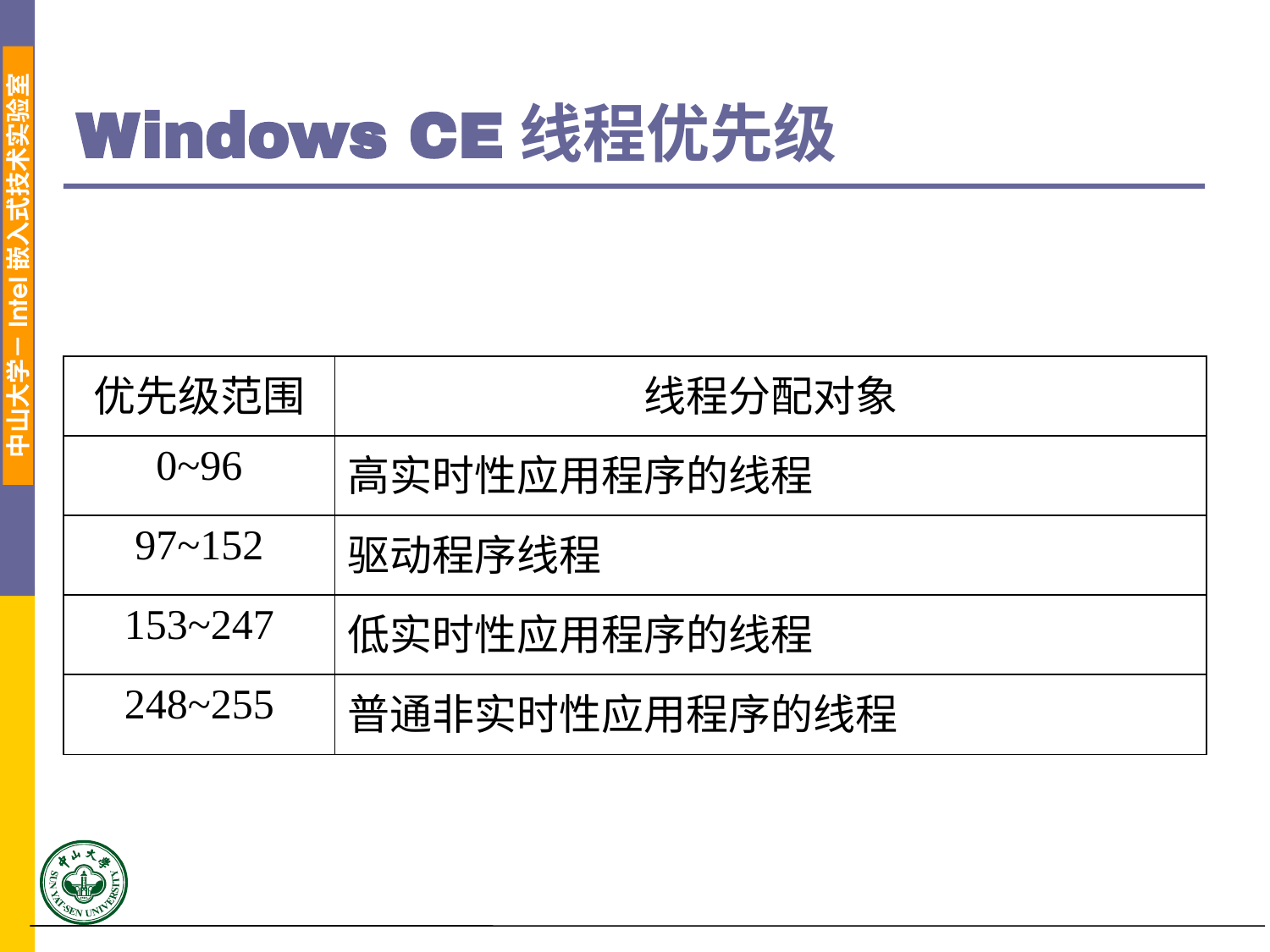

# Windows CE线程优先级
| 优先级范围 | 线程分配对象 |
| --- | --- |
| 0~96 | 高实时性应用程序的线程 |
| 97~152 | 驱动程序线程 |
| 153~247 | 低实时性应用程序的线程 |
| 248~255 | 普通非实时性应用程序的线程 |